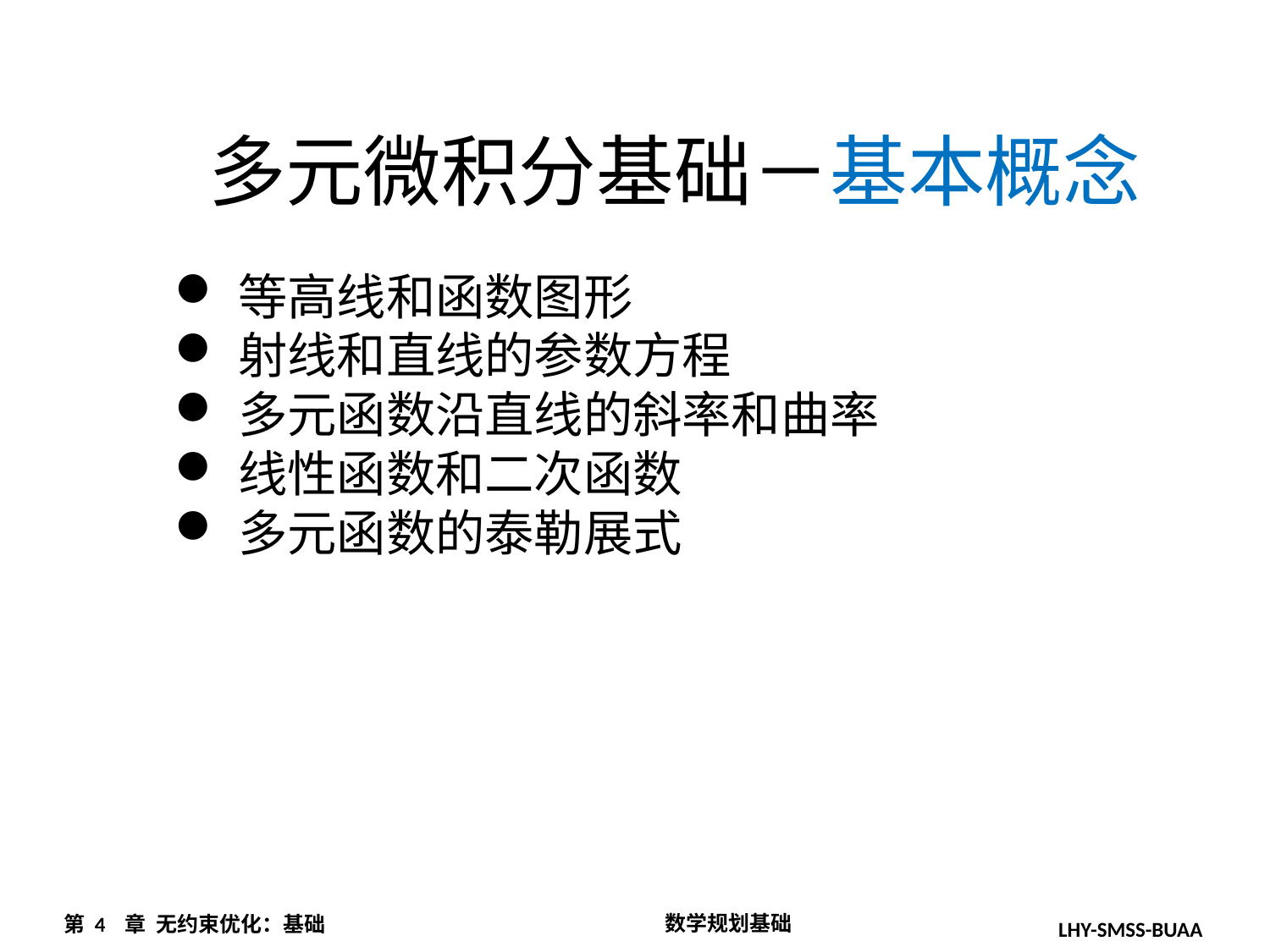

多元微积分基础－基本概念
等高线和函数图形
射线和直线的参数方程
多元函数沿直线的斜率和曲率
线性函数和二次函数
多元函数的泰勒展式